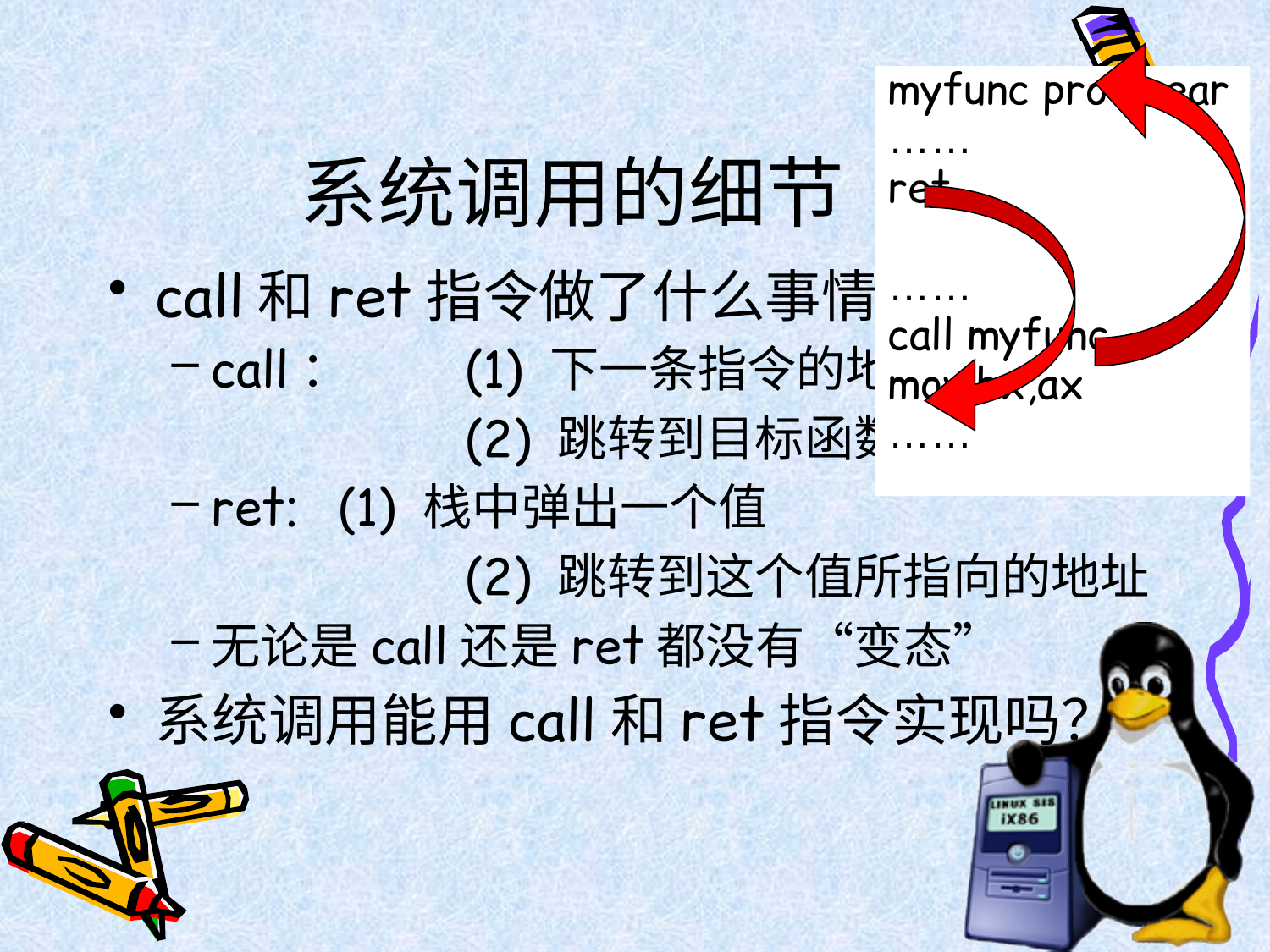

# 系统调用的细节

myfunc proc near
……
ret

……
call myfunc
mov bx,ax
……

call和ret指令做了什么事情？
call：	(1) 下一条指令的地址入栈
			(2) 跳转到目标函数
ret:	(1) 栈中弹出一个值
			(2) 跳转到这个值所指向的地址
无论是call还是ret都没有“变态”
系统调用能用call和ret指令实现吗？